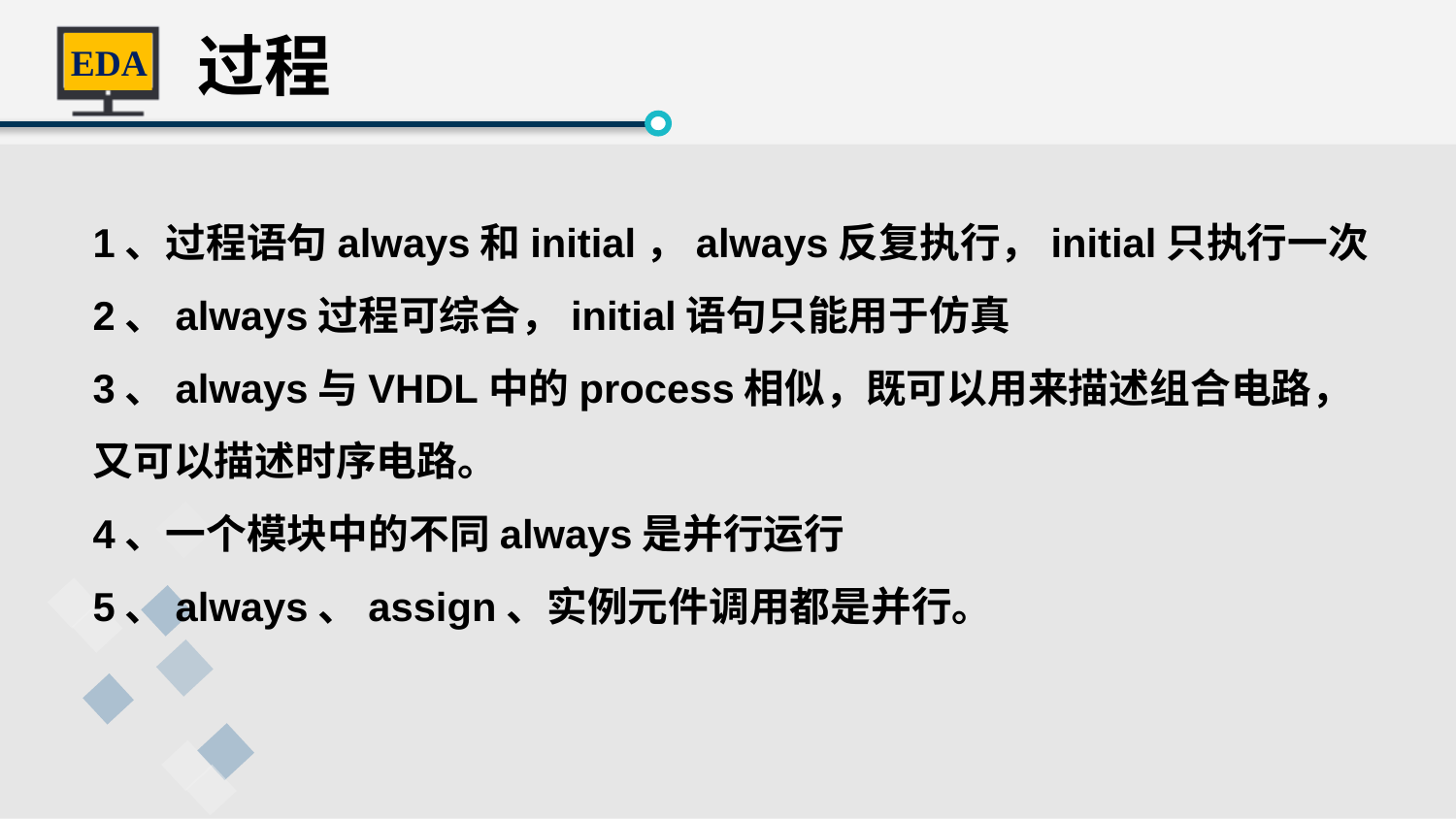

过程
1、过程语句always和initial，always反复执行，initial只执行一次
2、always过程可综合，initial语句只能用于仿真
3、always与VHDL中的process相似，既可以用来描述组合电路，又可以描述时序电路。
4、一个模块中的不同always是并行运行
5、always、assign、实例元件调用都是并行。